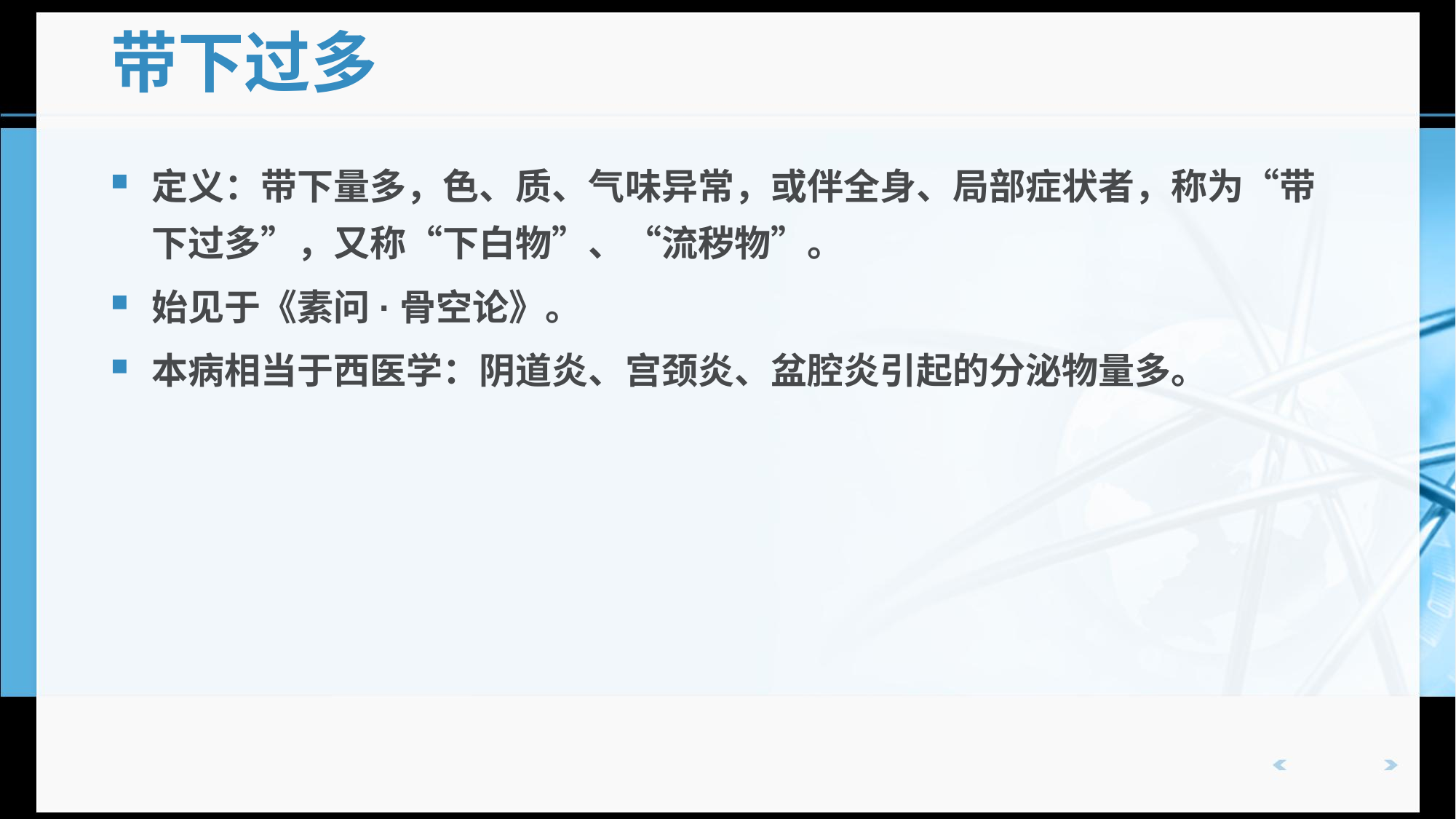

# 带下过多
定义：带下量多，色、质、气味异常，或伴全身、局部症状者，称为“带下过多”，又称“下白物”、“流秽物”。
始见于《素问·骨空论》。
本病相当于西医学：阴道炎、宫颈炎、盆腔炎引起的分泌物量多。